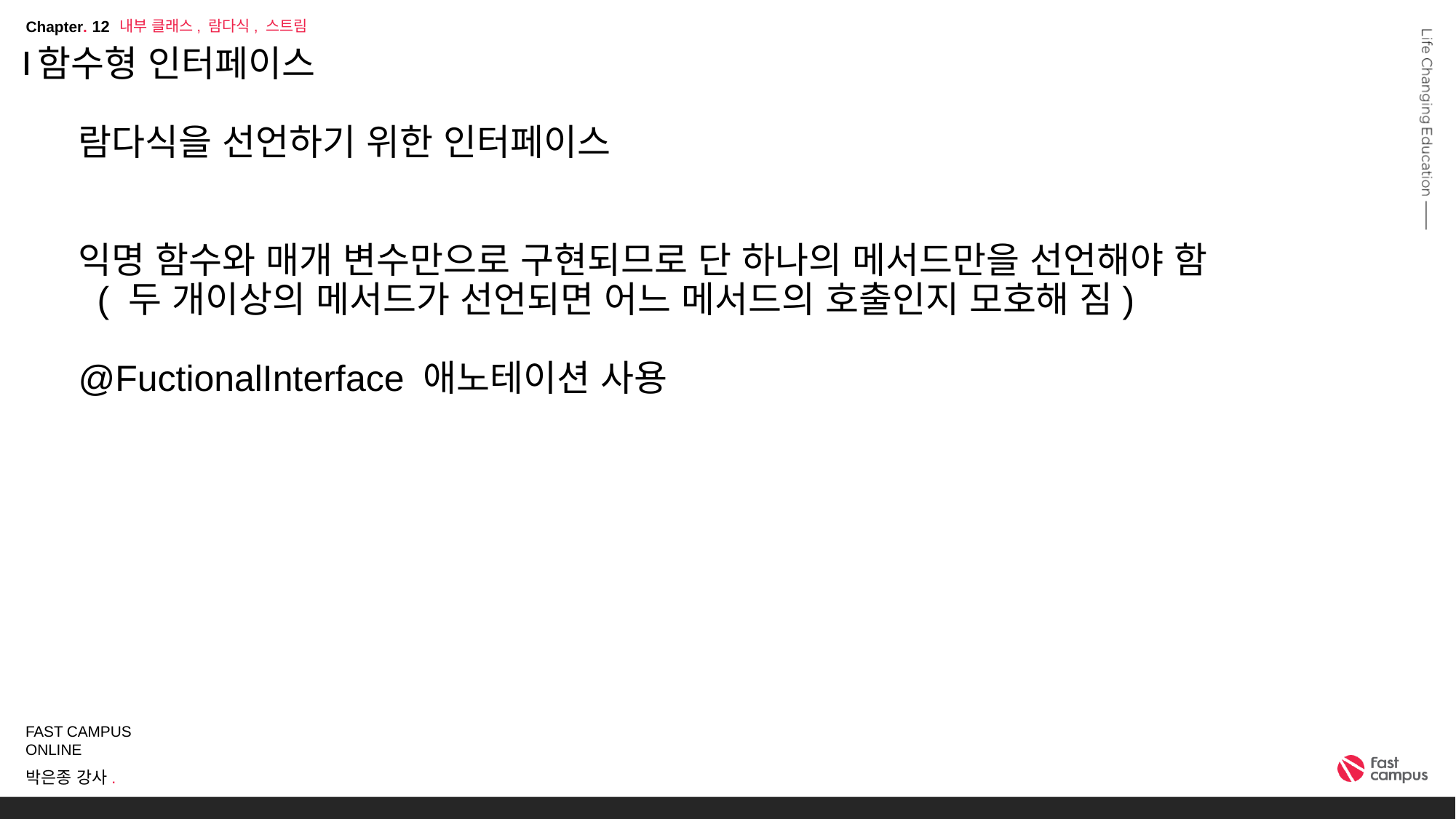

내부 클래스, 람다식, 스트림

12
# 함수형 인터페이스 람다식을 선언하기 위한 인터페이스 익명 함수와 매개 변수만으로 구현되므로 단 하나의 메서드만을 선언해야 함 ( 두 개이상의 메서드가 선언되면 어느 메서드의 호출인지 모호해 짐) @FuctionalInterface 애노테이션 사용